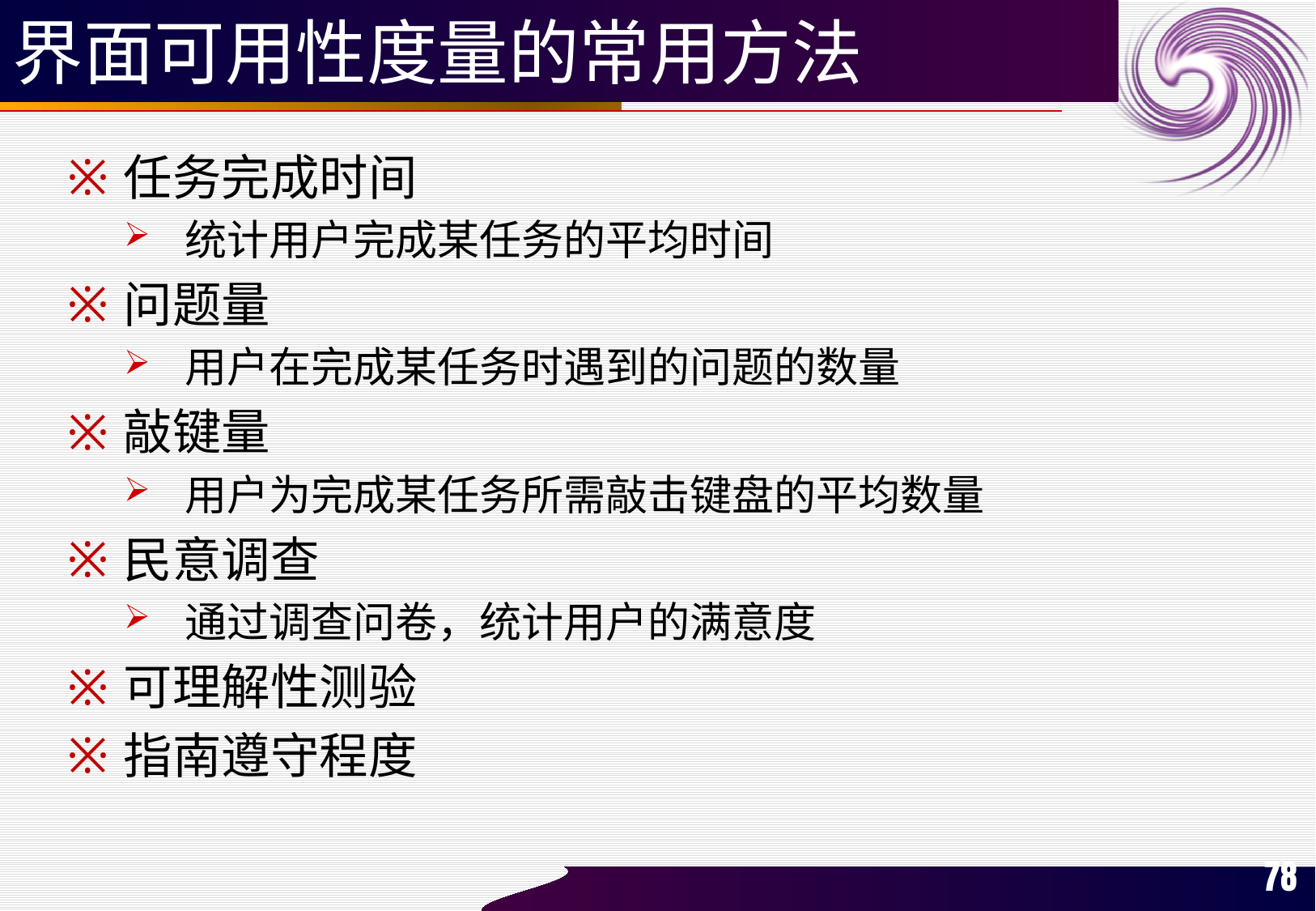

# 界面可用性度量的常用方法
任务完成时间
统计用户完成某任务的平均时间
问题量
用户在完成某任务时遇到的问题的数量
敲键量
用户为完成某任务所需敲击键盘的平均数量
民意调查
通过调查问卷，统计用户的满意度
可理解性测验
指南遵守程度
78